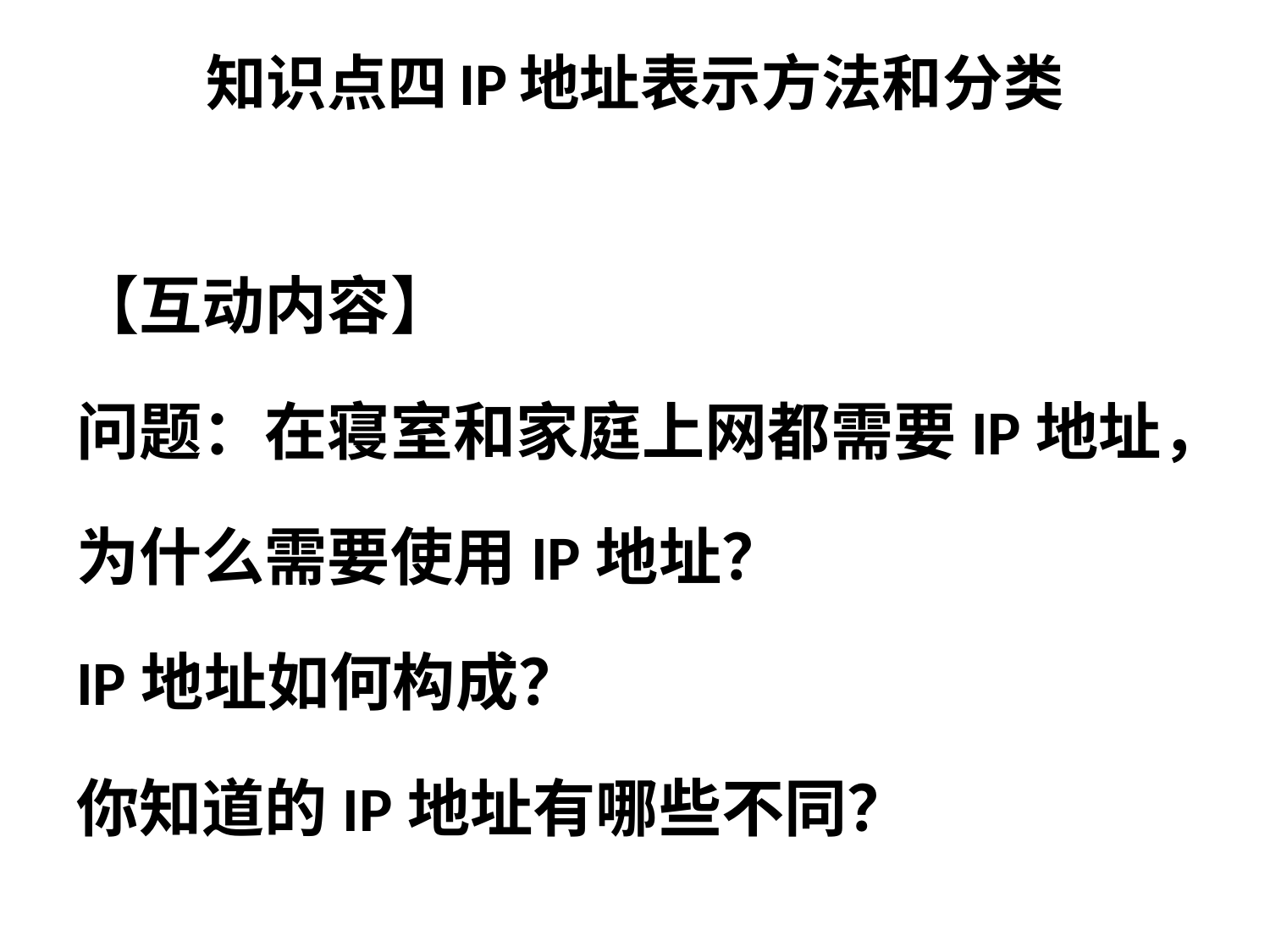

# 知识点四IP地址表示方法和分类
【互动内容】
问题：在寝室和家庭上网都需要IP地址，
为什么需要使用IP地址？
IP地址如何构成？
你知道的IP地址有哪些不同？